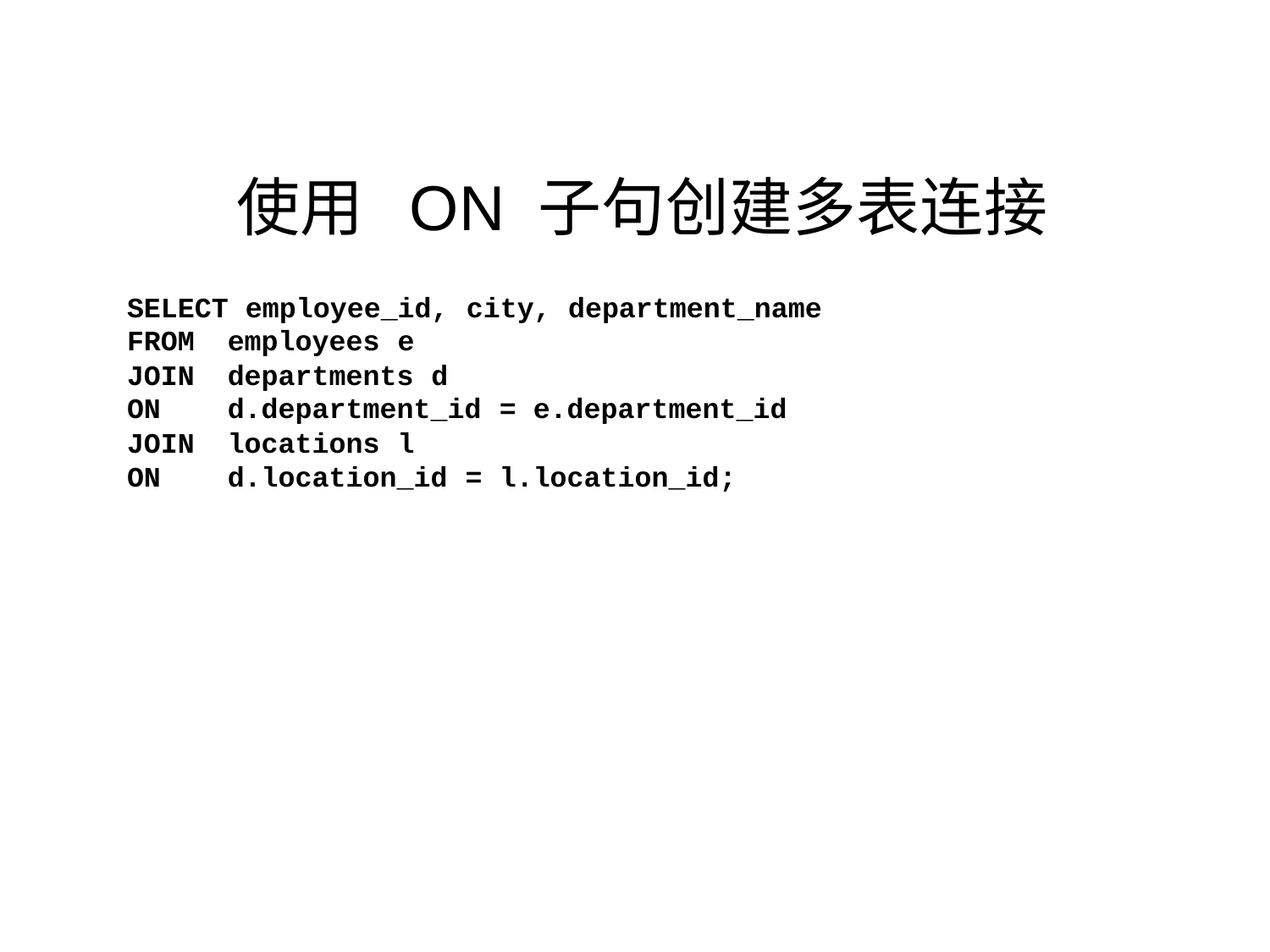

使用 ON 子句创建多表连接
SELECT employee_id, city, department_name
FROM
JOIN
ON
JOIN
ON
employees e
departments d
d.department_id = e.department_id
locations l
d.location_id = l.location_id;